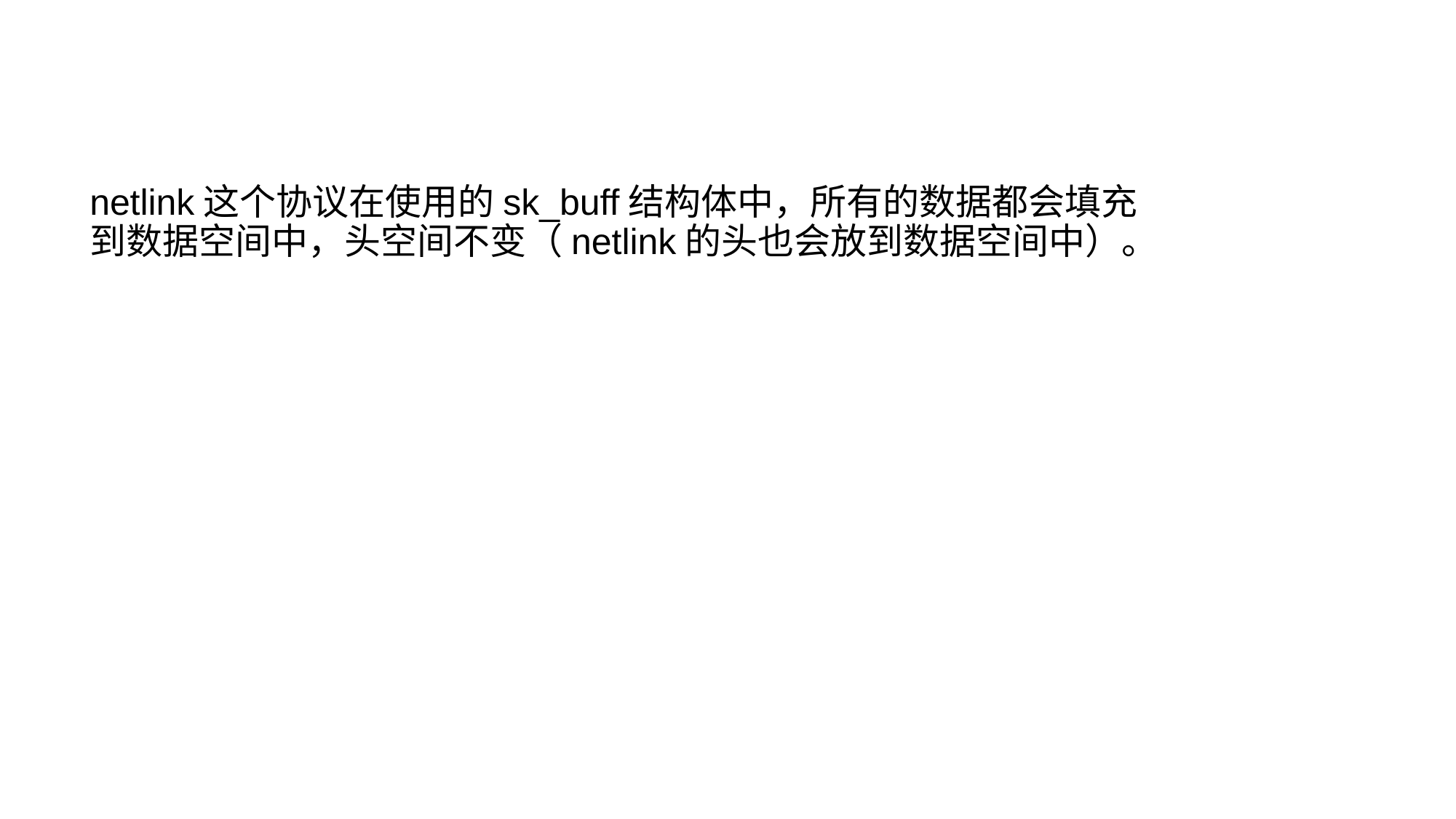

netlink这个协议在使用的sk_buff结构体中，所有的数据都会填充到数据空间中，头空间不变（netlink的头也会放到数据空间中）。